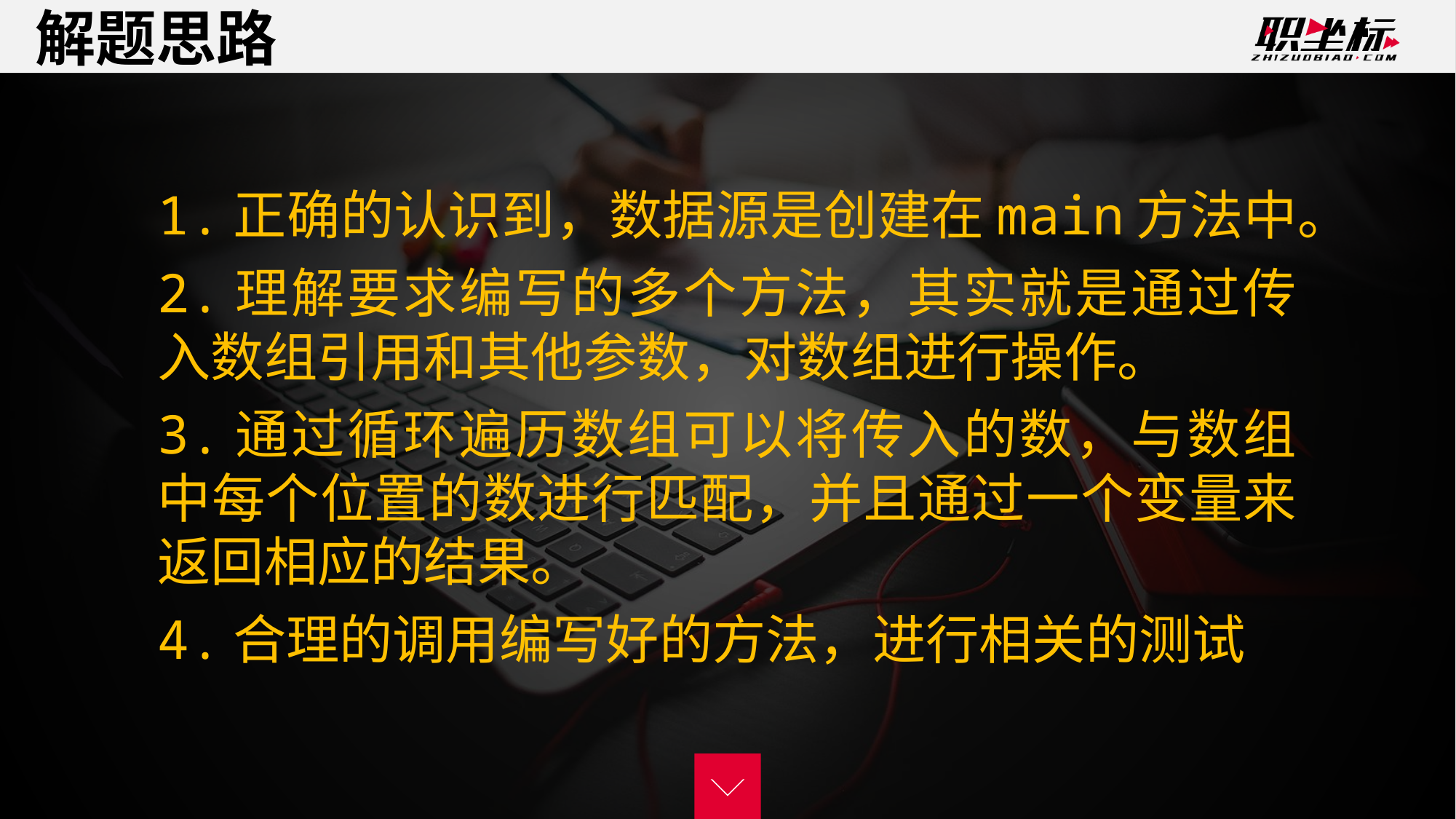

解题思路

1.正确的认识到，数据源是创建在main方法中。
2.理解要求编写的多个方法，其实就是通过传入数组引用和其他参数，对数组进行操作。
3.通过循环遍历数组可以将传入的数，与数组中每个位置的数进行匹配，并且通过一个变量来返回相应的结果。
4.合理的调用编写好的方法，进行相关的测试